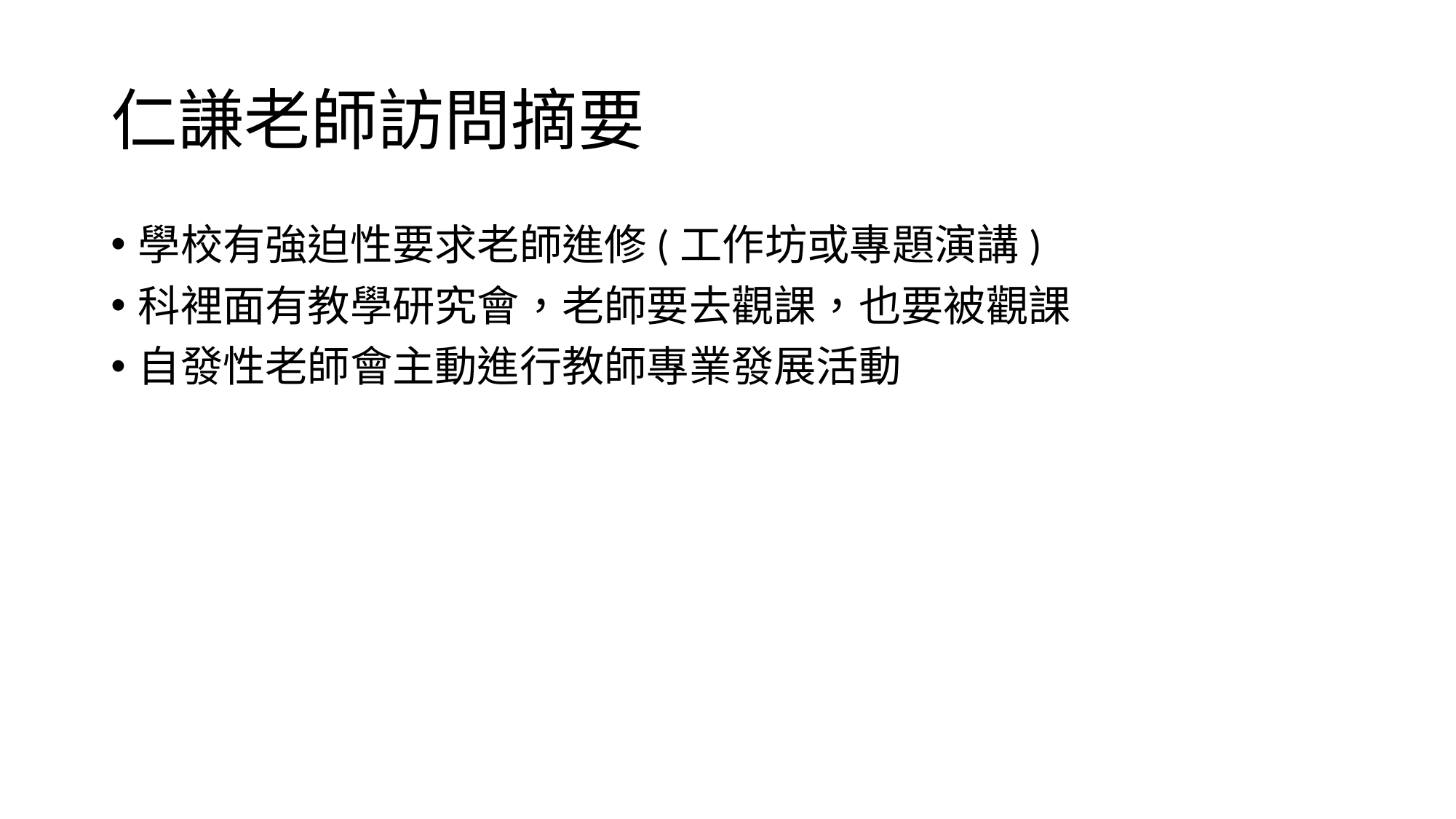

# 仁謙老師訪問摘要
學校有強迫性要求老師進修(工作坊或專題演講)
科裡面有教學研究會，老師要去觀課，也要被觀課
自發性老師會主動進行教師專業發展活動